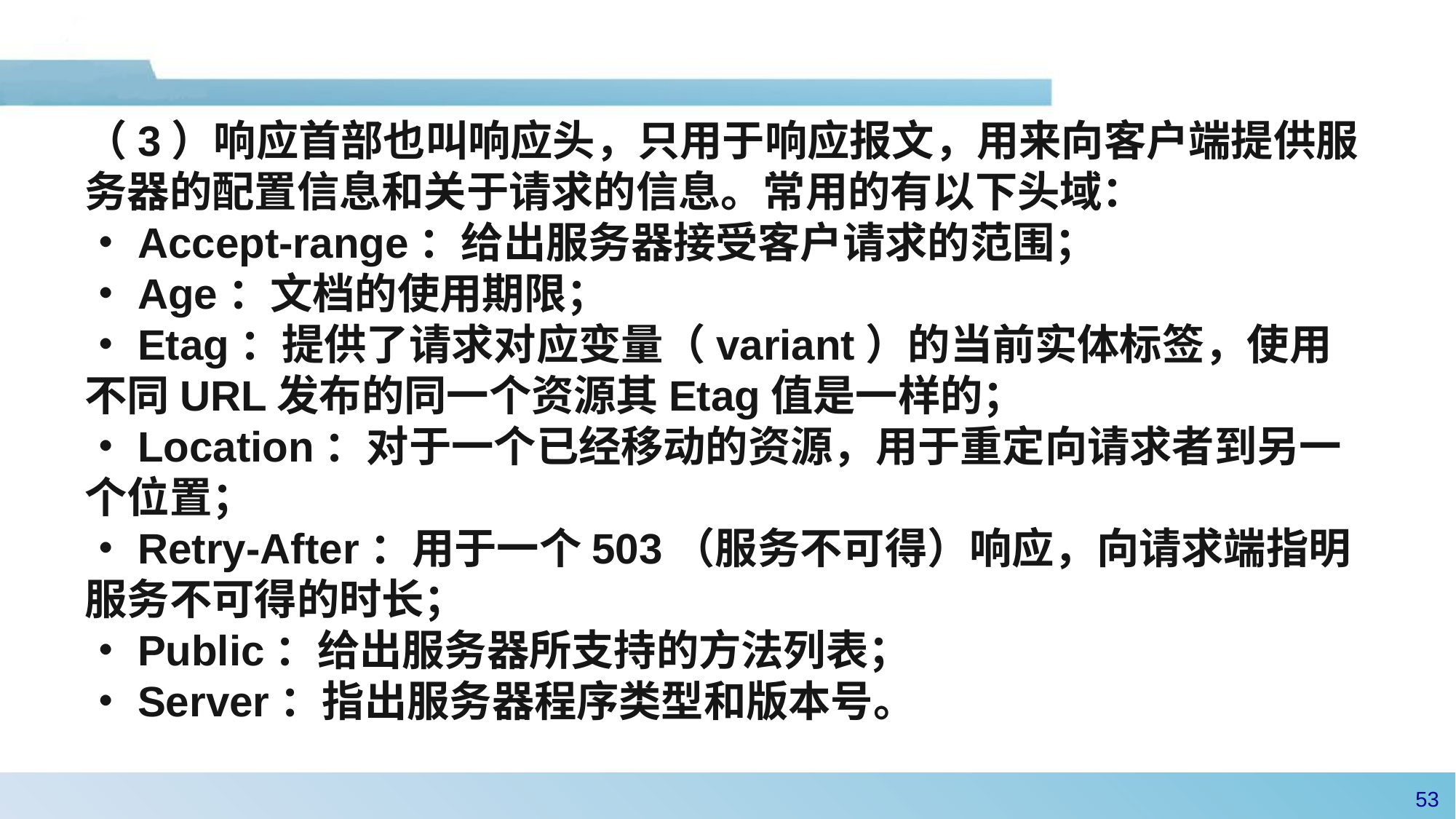

#
（3）响应首部也叫响应头，只用于响应报文，用来向客户端提供服务器的配置信息和关于请求的信息。常用的有以下头域：
•Accept-range：给出服务器接受客户请求的范围；
•Age：文档的使用期限；
•Etag：提供了请求对应变量（variant）的当前实体标签，使用不同URL发布的同一个资源其Etag值是一样的；
•Location：对于一个已经移动的资源，用于重定向请求者到另一个位置；
•Retry-After：用于一个503（服务不可得）响应，向请求端指明服务不可得的时长；
•Public：给出服务器所支持的方法列表；
•Server：指出服务器程序类型和版本号。
53